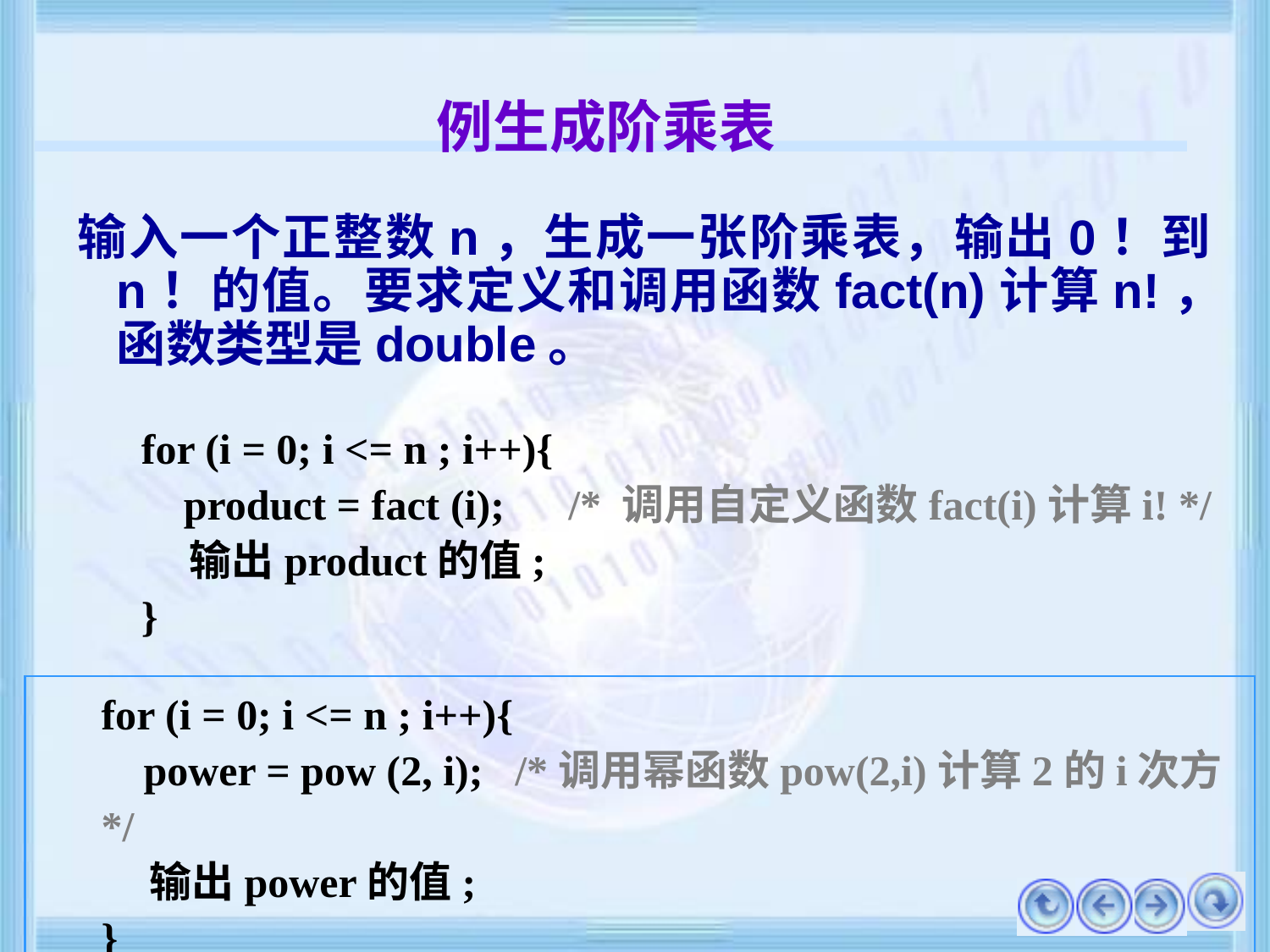

# 例生成阶乘表
输入一个正整数n，生成一张阶乘表，输出0！到n！的值。要求定义和调用函数fact(n)计算n!，函数类型是double。
for (i = 0; i <= n ; i++){
    product = fact (i);      /* 调用自定义函数fact(i)计算i! */
    输出product的值;
}
for (i = 0; i <= n ; i++){
    power = pow (2, i);   /*调用幂函数pow(2,i)计算2的i次方*/
    输出power的值;
}